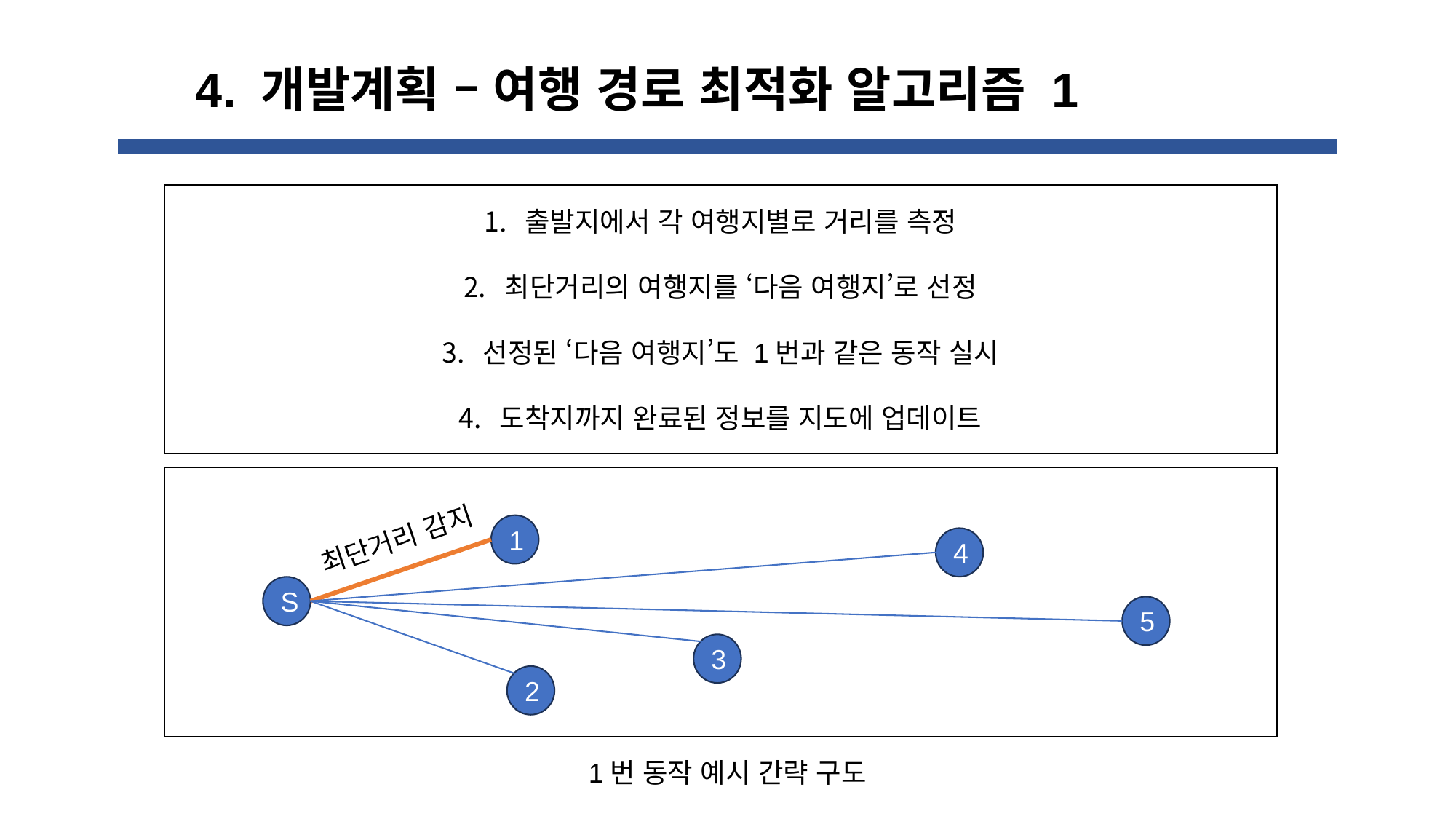

4. 개발계획 – 여행 경로 최적화 알고리즘 1
출발지에서 각 여행지별로 거리를 측정

최단거리의 여행지를 ‘다음 여행지’로 선정

선정된 ‘다음 여행지’도 1번과 같은 동작 실시

도착지까지 완료된 정보를 지도에 업데이트

1
최단거리 감지
4
S
5
3
2
1번 동작 예시 간략 구도